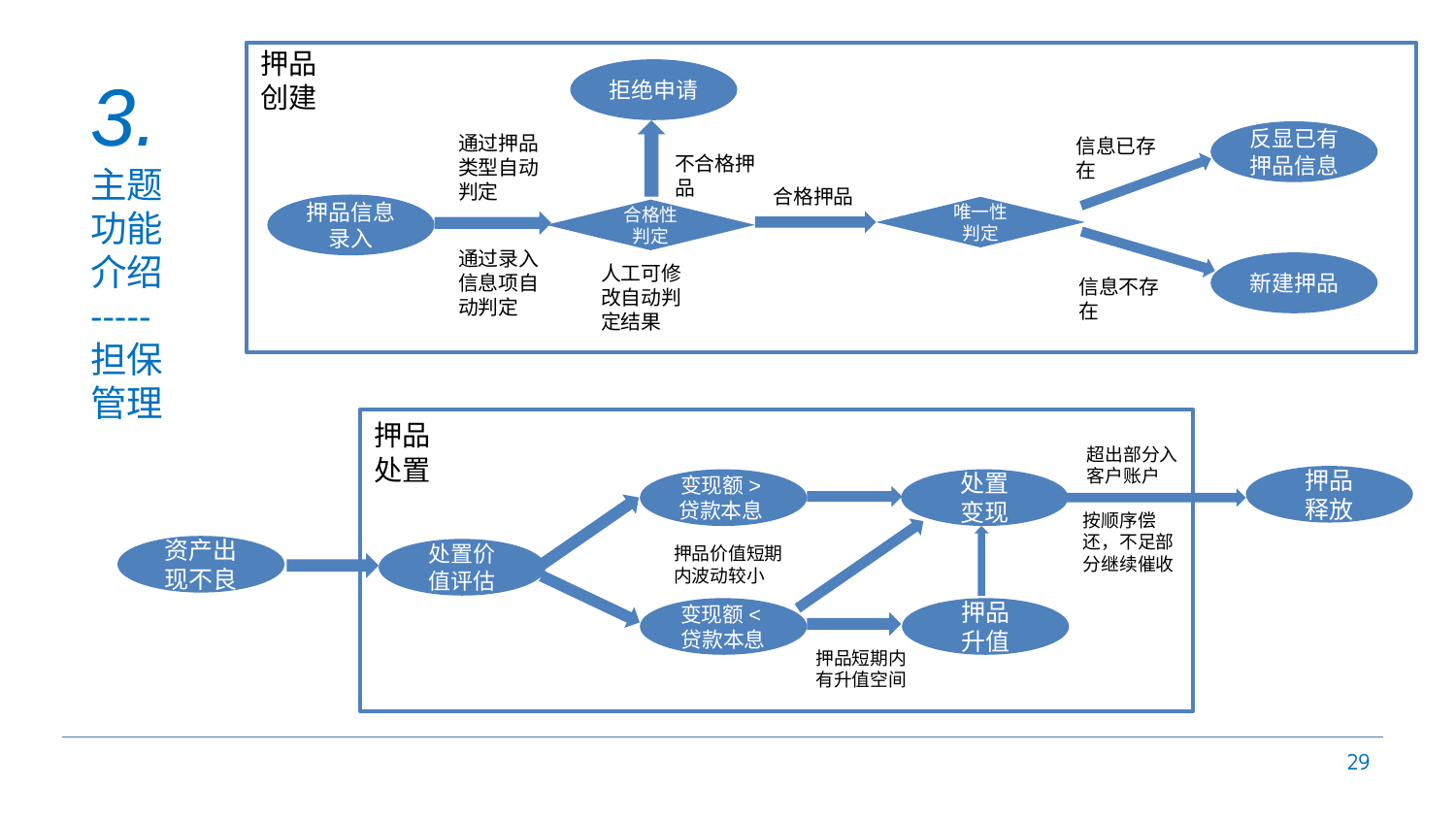

押品
创建

拒绝申请

反显已有押品信息
通过押品类型自动判定
信息已存在
不合格押品

合格押品
押品信息录入
唯一性
判定
合格性
判定

通过录入信息项自动判定

新建押品
人工可修改自动判定结果
信息不存在
# 3. 主题 功能 介绍 ----- 担保 管理

押品
处置
超出部分入客户账户
押品
释放
变现额>贷款本息
处置
变现

按顺序偿还，不足部分继续催收

资产出现不良
处置价
值评估

变现额<贷款本息
押品
升值

押品价值短期内波动较小
押品短期内有升值空间
29